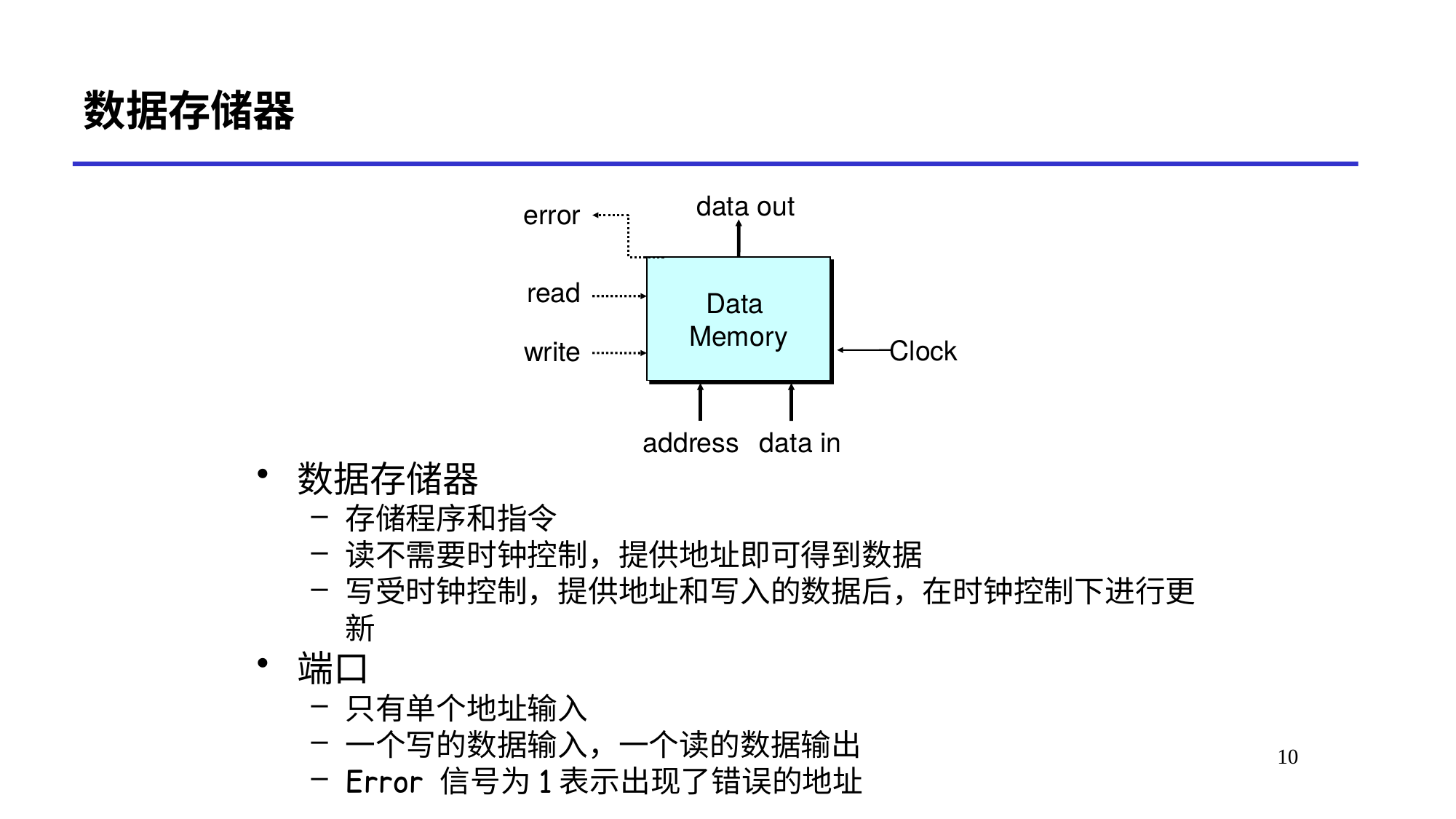

# 数据存储器
data out
error

Data
Memory
read

write
Clock

address
data in
数据存储器
存储程序和指令
读不需要时钟控制，提供地址即可得到数据
写受时钟控制，提供地址和写入的数据后，在时钟控制下进行更新
端口
只有单个地址输入
一个写的数据输入，一个读的数据输出
Error 信号为1表示出现了错误的地址
10